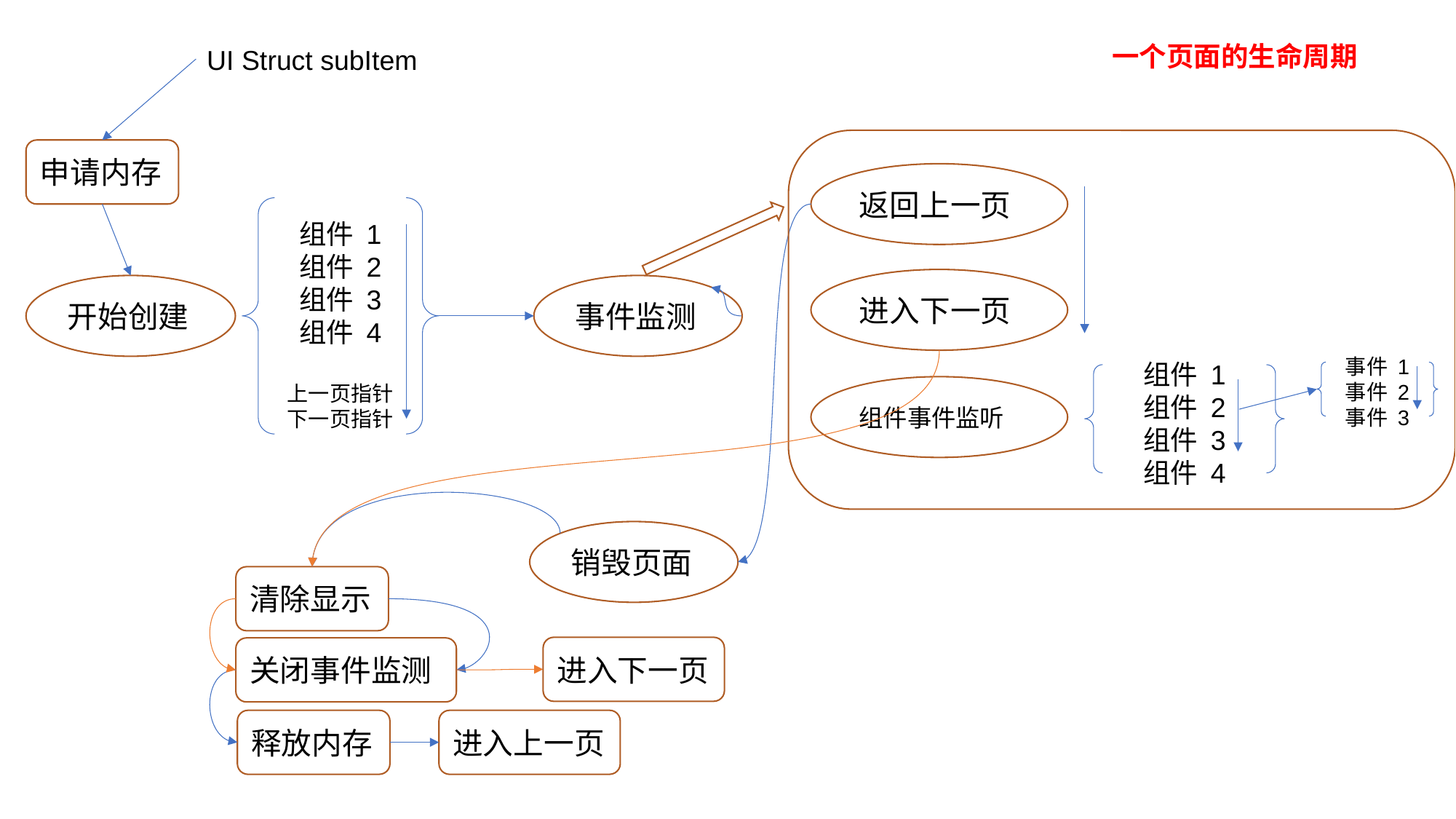

一个页面的生命周期
UI Struct subItem

申请内存
返回上一页
组件 1
组件 2
组件 3
组件 4

上一页指针
下一页指针

进入下一页
开始创建
事件监测
事件 1
事件 2
事件 3
组件 1
组件 2
组件 3
组件 4
组件事件监听
销毁页面
清除显示
进入下一页
关闭事件监测
释放内存
进入上一页